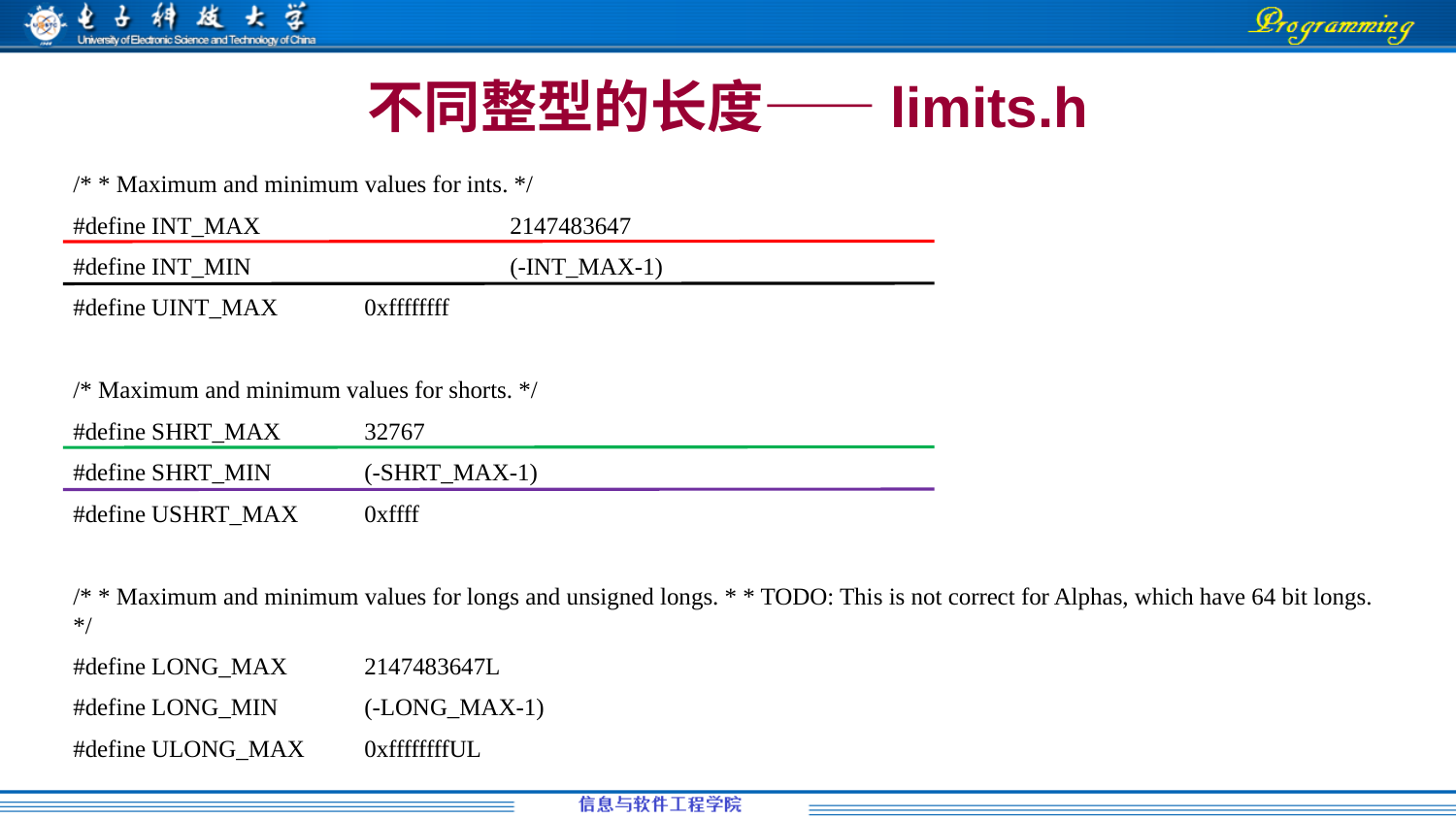

# 不同整型的长度——limits.h
/* * Maximum and minimum values for ints. */
#define INT_MAX		2147483647
#define INT_MIN		(-INT_MAX-1)
#define UINT_MAX	0xffffffff

/* Maximum and minimum values for shorts. */
#define SHRT_MAX	32767
#define SHRT_MIN	(-SHRT_MAX-1)
#define USHRT_MAX	0xffff

/* * Maximum and minimum values for longs and unsigned longs. * * TODO: This is not correct for Alphas, which have 64 bit longs. */
#define LONG_MAX	2147483647L
#define LONG_MIN	(-LONG_MAX-1)
#define ULONG_MAX	0xffffffffUL